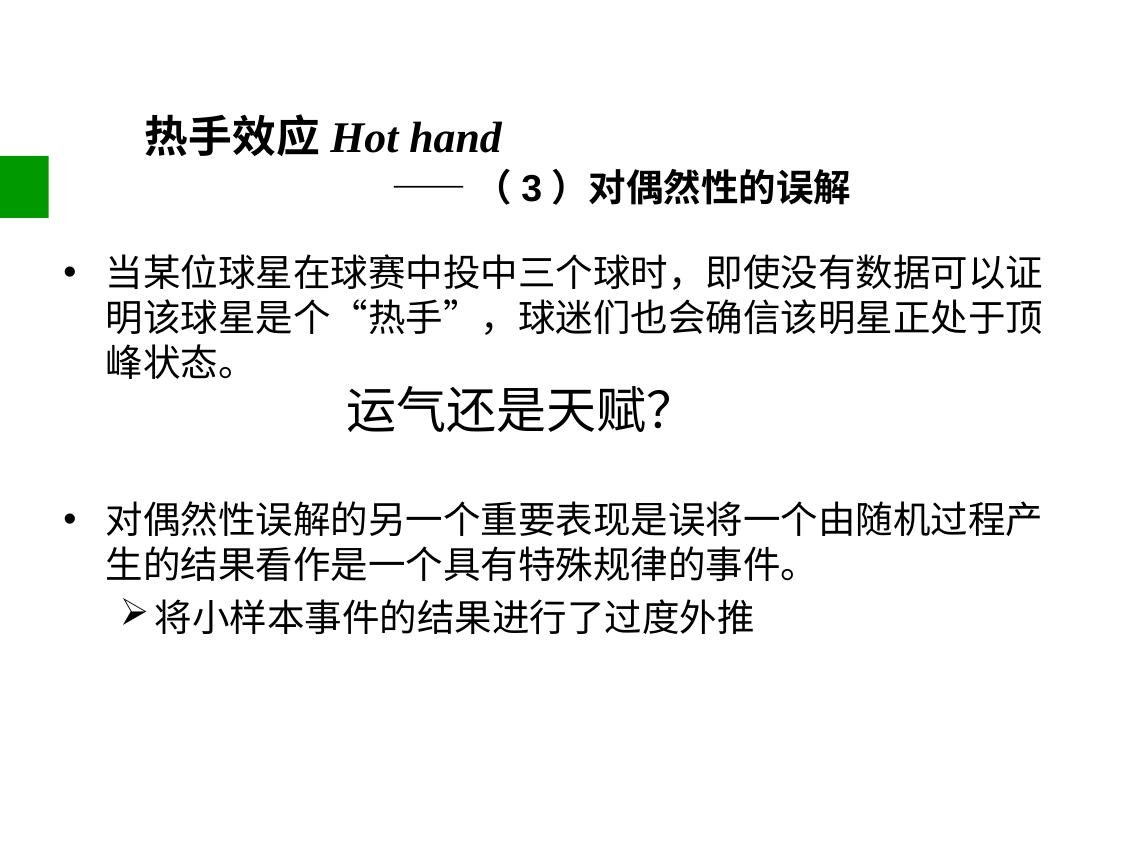

# 热手效应Hot hand

——（3）对偶然性的误解
当某位球星在球赛中投中三个球时，即使没有数据可以证明该球星是个“热手”，球迷们也会确信该明星正处于顶峰状态。

对偶然性误解的另一个重要表现是误将一个由随机过程产生的结果看作是一个具有特殊规律的事件。
将小样本事件的结果进行了过度外推

运气还是天赋？
24